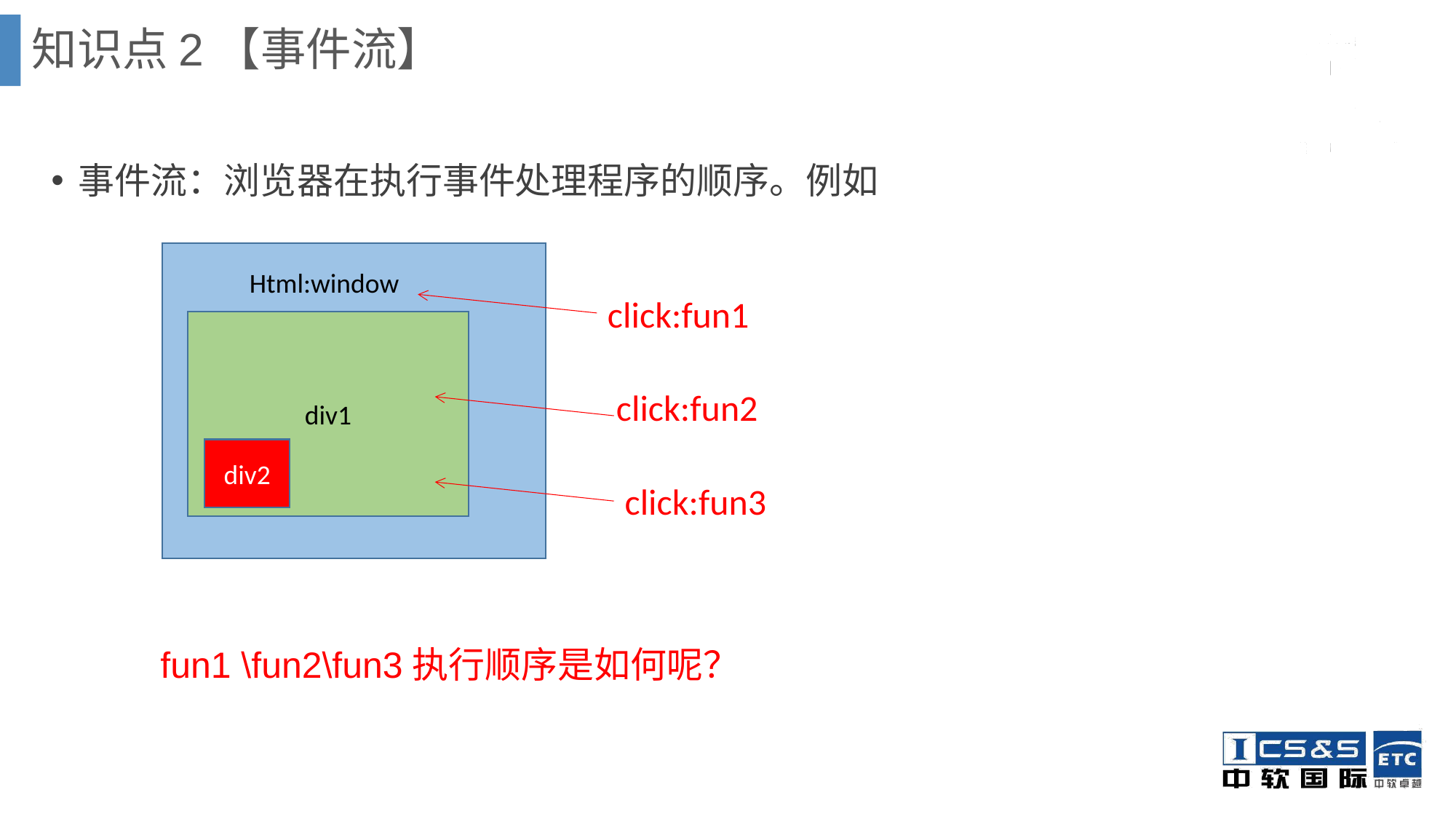

知识点2【事件流】
事件流：浏览器在执行事件处理程序的顺序。例如

	fun1 \fun2\fun3执行顺序是如何呢？

Html:window
click:fun1
div1
click:fun2
div2
click:fun3